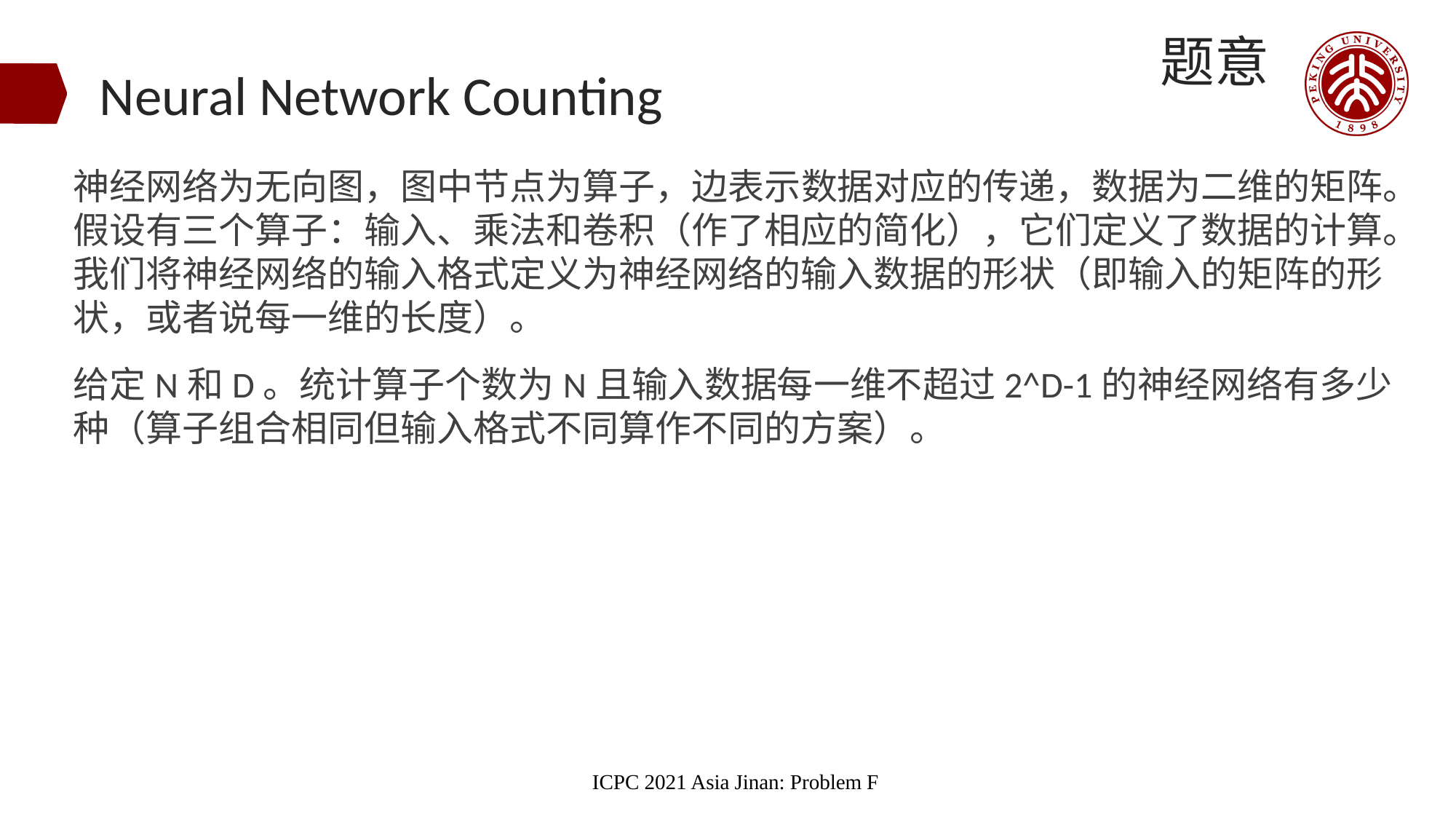

题意
# Neural Network Counting
13
神经网络为无向图，图中节点为算子，边表示数据对应的传递，数据为二维的矩阵。假设有三个算子：输入、乘法和卷积（作了相应的简化），它们定义了数据的计算。我们将神经网络的输入格式定义为神经网络的输入数据的形状（即输入的矩阵的形状，或者说每一维的长度）。
给定N和D。统计算子个数为N且输入数据每一维不超过2^D-1的神经网络有多少种（算子组合相同但输入格式不同算作不同的方案）。

ICPC 2021 Asia Jinan: Problem F